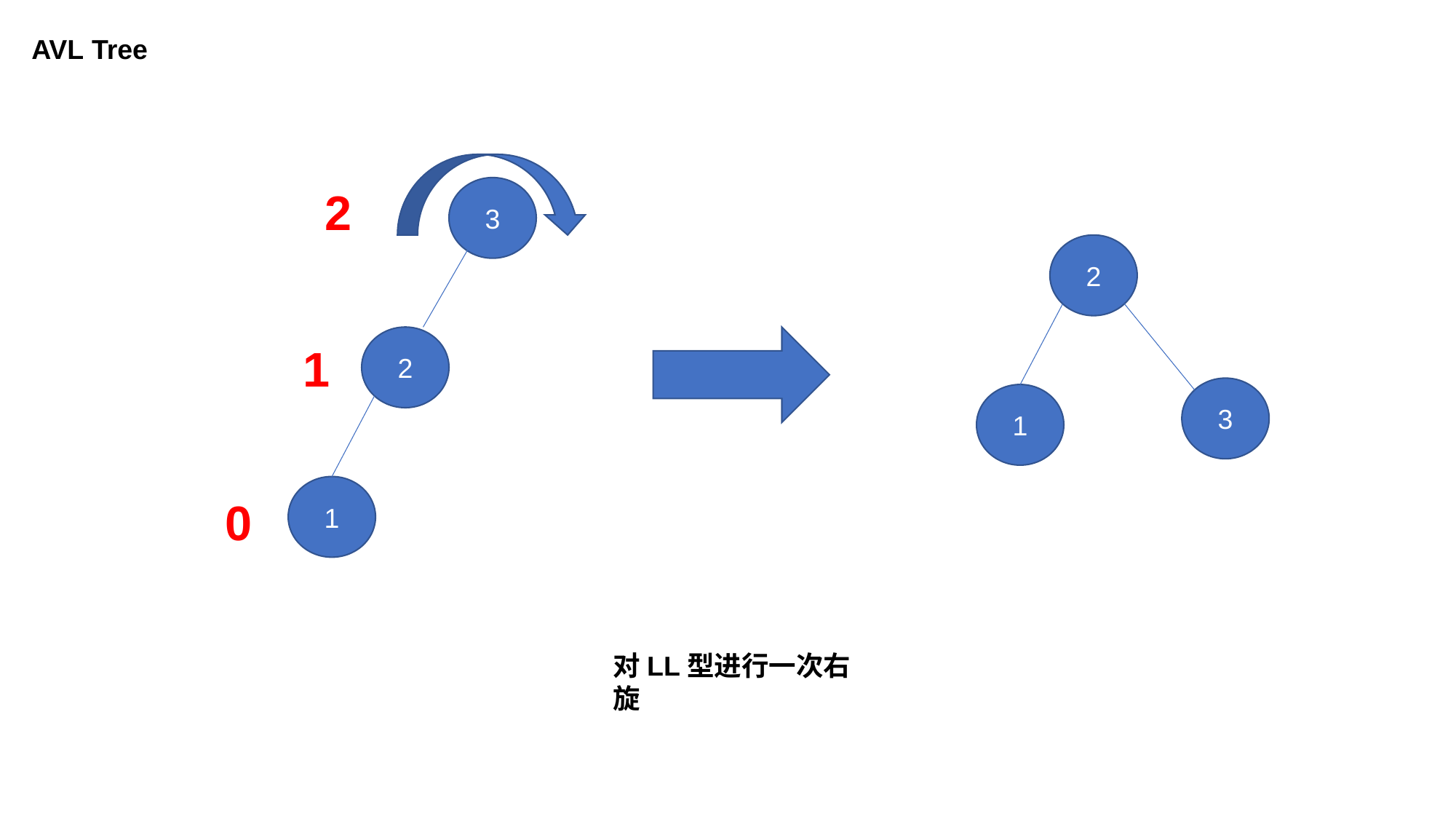

AVL Tree

2
3
2
2

1
3
1
1
0
对LL型进行一次右旋